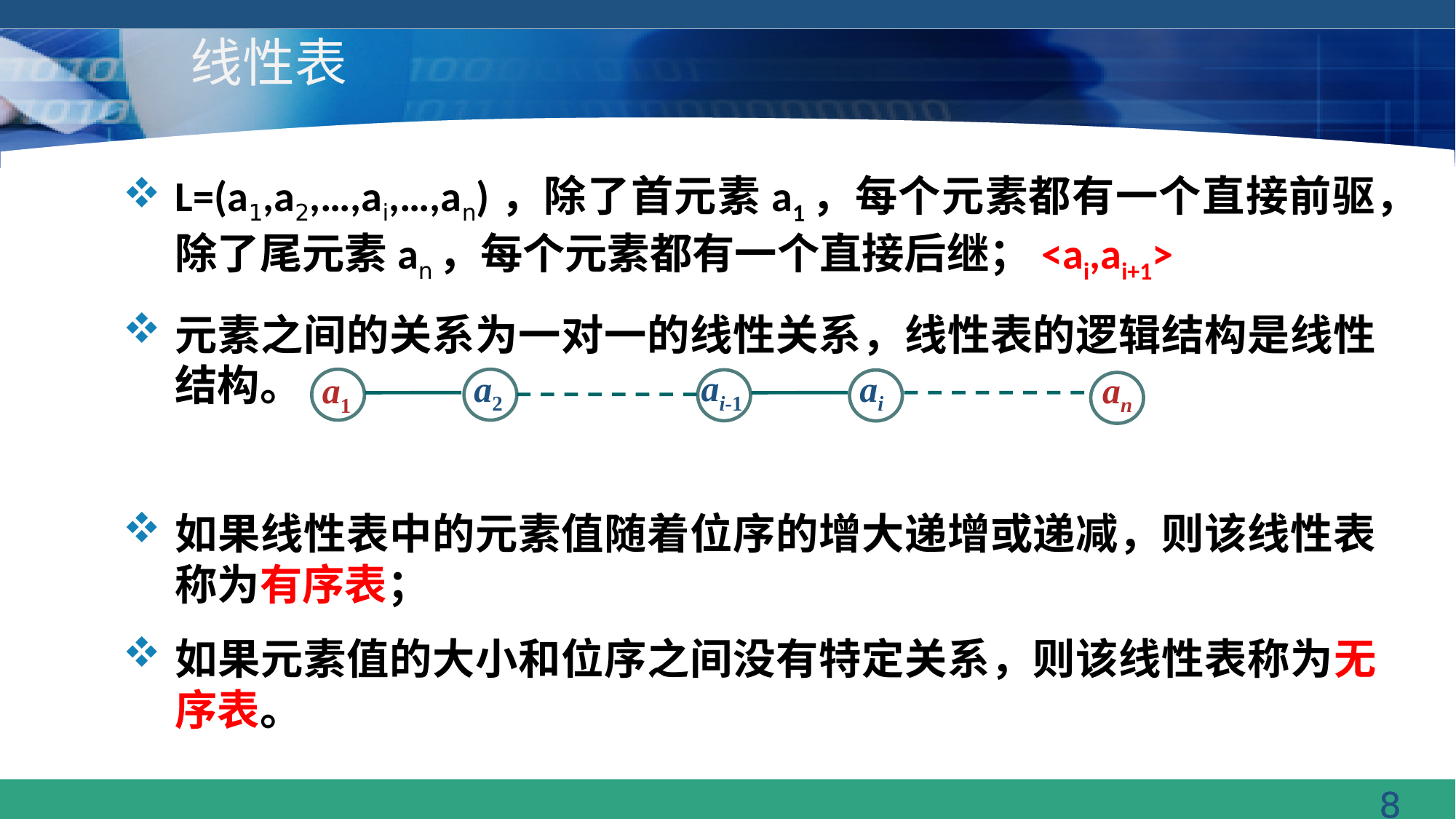

# 线性表
L=(a1,a2,…,ai,…,an)，除了首元素a1，每个元素都有一个直接前驱，除了尾元素an，每个元素都有一个直接后继；<ai,ai+1>
元素之间的关系为一对一的线性关系，线性表的逻辑结构是线性结构。

如果线性表中的元素值随着位序的增大递增或递减，则该线性表称为有序表；
如果元素值的大小和位序之间没有特定关系，则该线性表称为无序表。

ai-1
ai
a2
an
a1